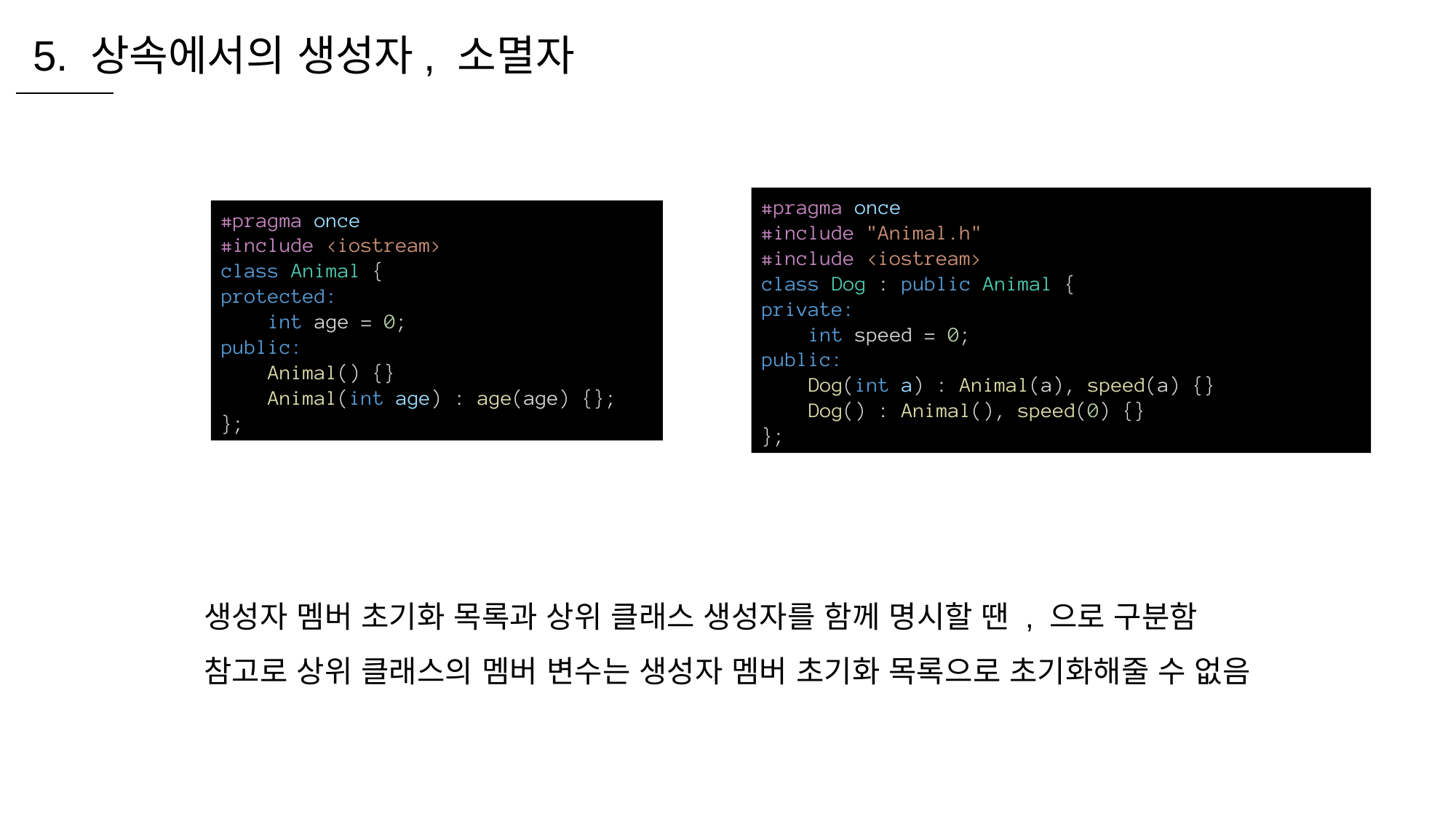

5. 상속에서의 생성자, 소멸자
#pragma once
#include "Animal.h"
#include <iostream>
class Dog : public Animal {
private:
    int speed = 0;
public:
    Dog(int a) : Animal(a), speed(a) {}
    Dog() : Animal(), speed(0) {}
};
#pragma once
#include <iostream>
class Animal {
protected:
    int age = 0;
public:
    Animal() {}
    Animal(int age) : age(age) {};
};
생성자 멤버 초기화 목록과 상위 클래스 생성자를 함께 명시할 땐 , 으로 구분함
참고로 상위 클래스의 멤버 변수는 생성자 멤버 초기화 목록으로 초기화해줄 수 없음